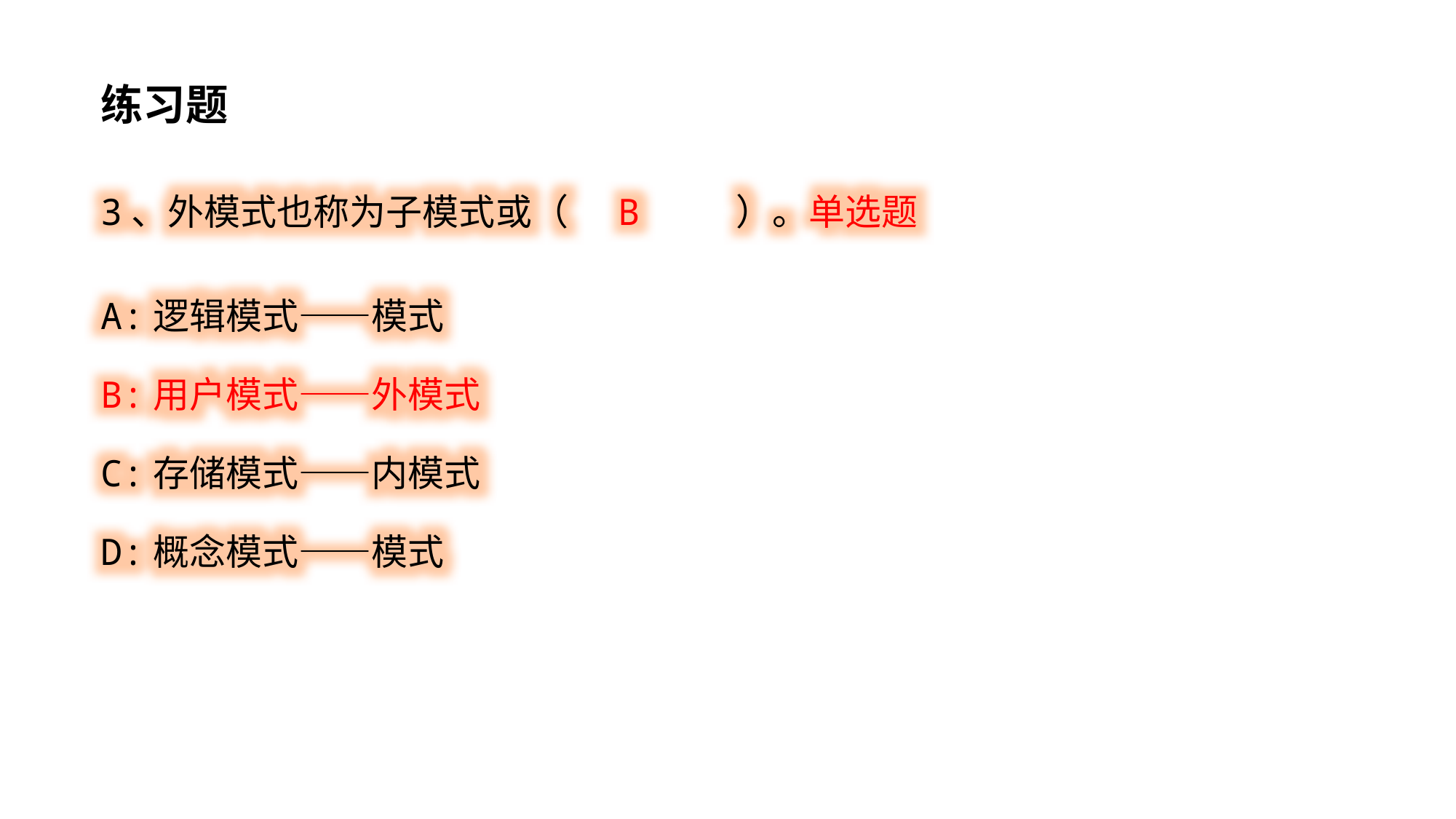

练习题
3、外模式也称为子模式或（     B    ）。单选题

A:逻辑模式——模式

B:用户模式——外模式

C:存储模式——内模式

D:概念模式——模式